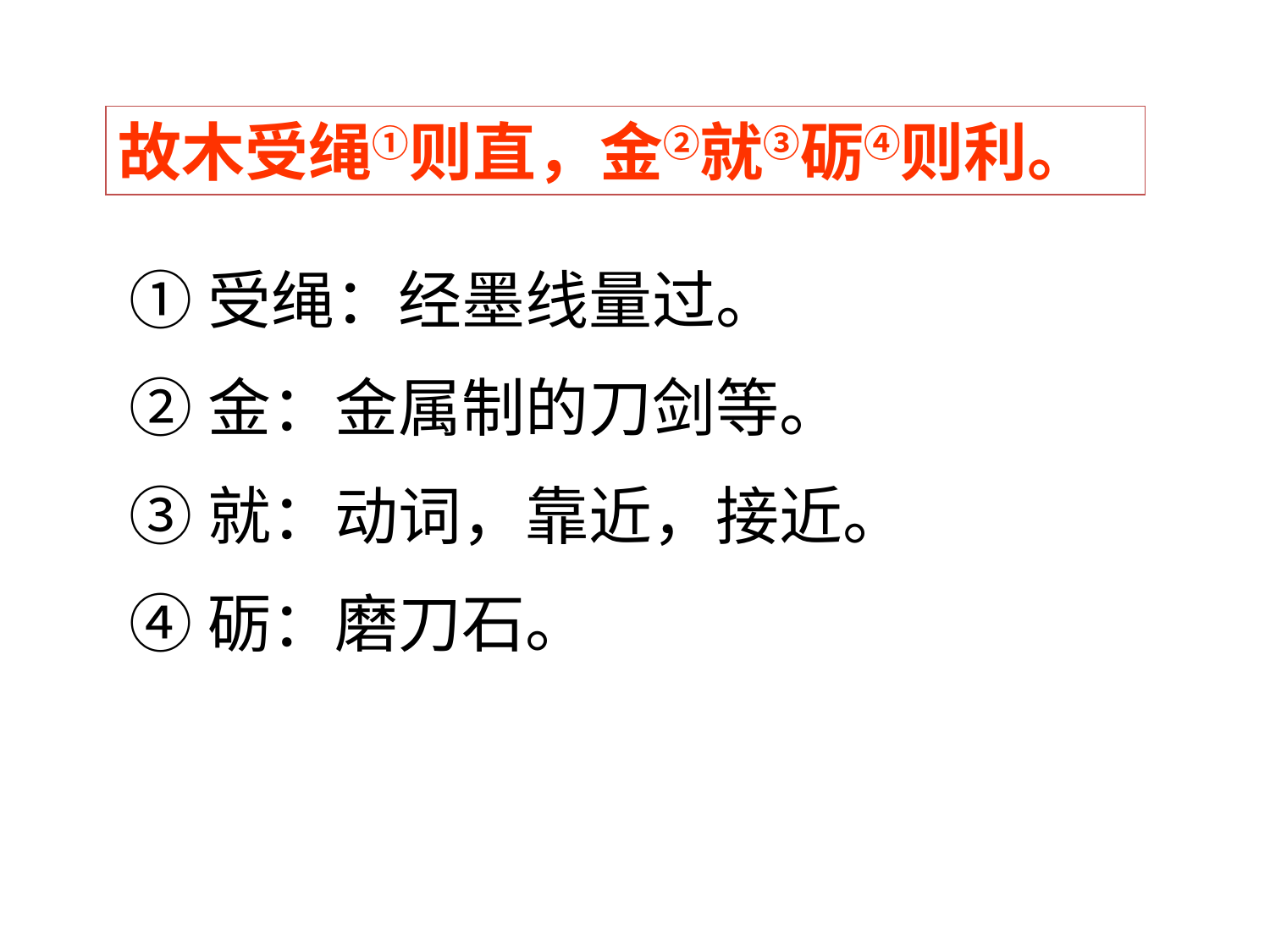

故木受绳①则直，金②就③砺④则利。
①受绳：经墨线量过。
②金：金属制的刀剑等。
③就：动词，靠近，接近。
④砺：磨刀石。